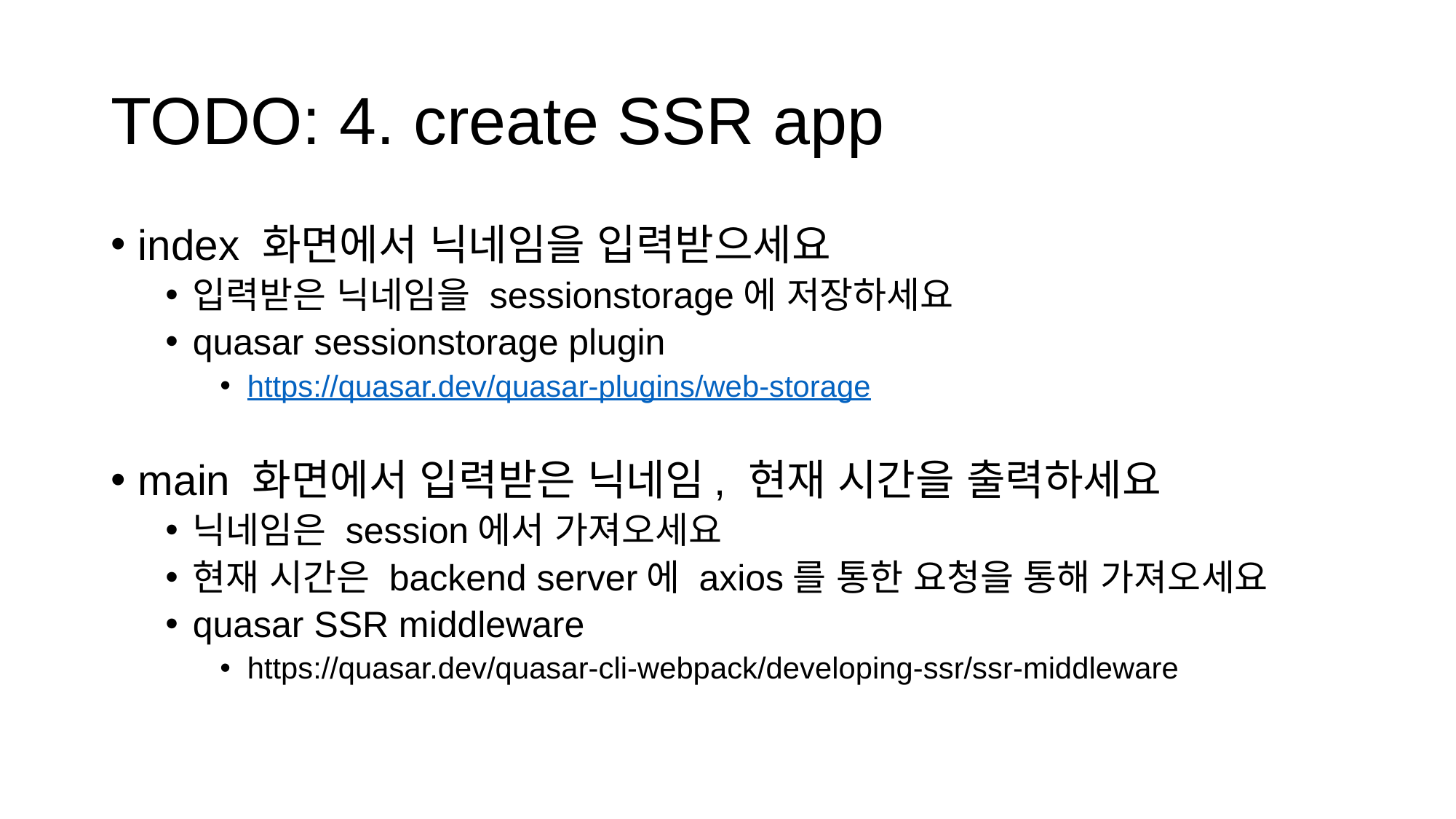

# TODO: 4. create SSR app
index 화면에서 닉네임을 입력받으세요
입력받은 닉네임을 sessionstorage에 저장하세요
quasar sessionstorage plugin
https://quasar.dev/quasar-plugins/web-storage

main 화면에서 입력받은 닉네임, 현재 시간을 출력하세요
닉네임은 session에서 가져오세요
현재 시간은 backend server에 axios를 통한 요청을 통해 가져오세요
quasar SSR middleware
https://quasar.dev/quasar-cli-webpack/developing-ssr/ssr-middleware